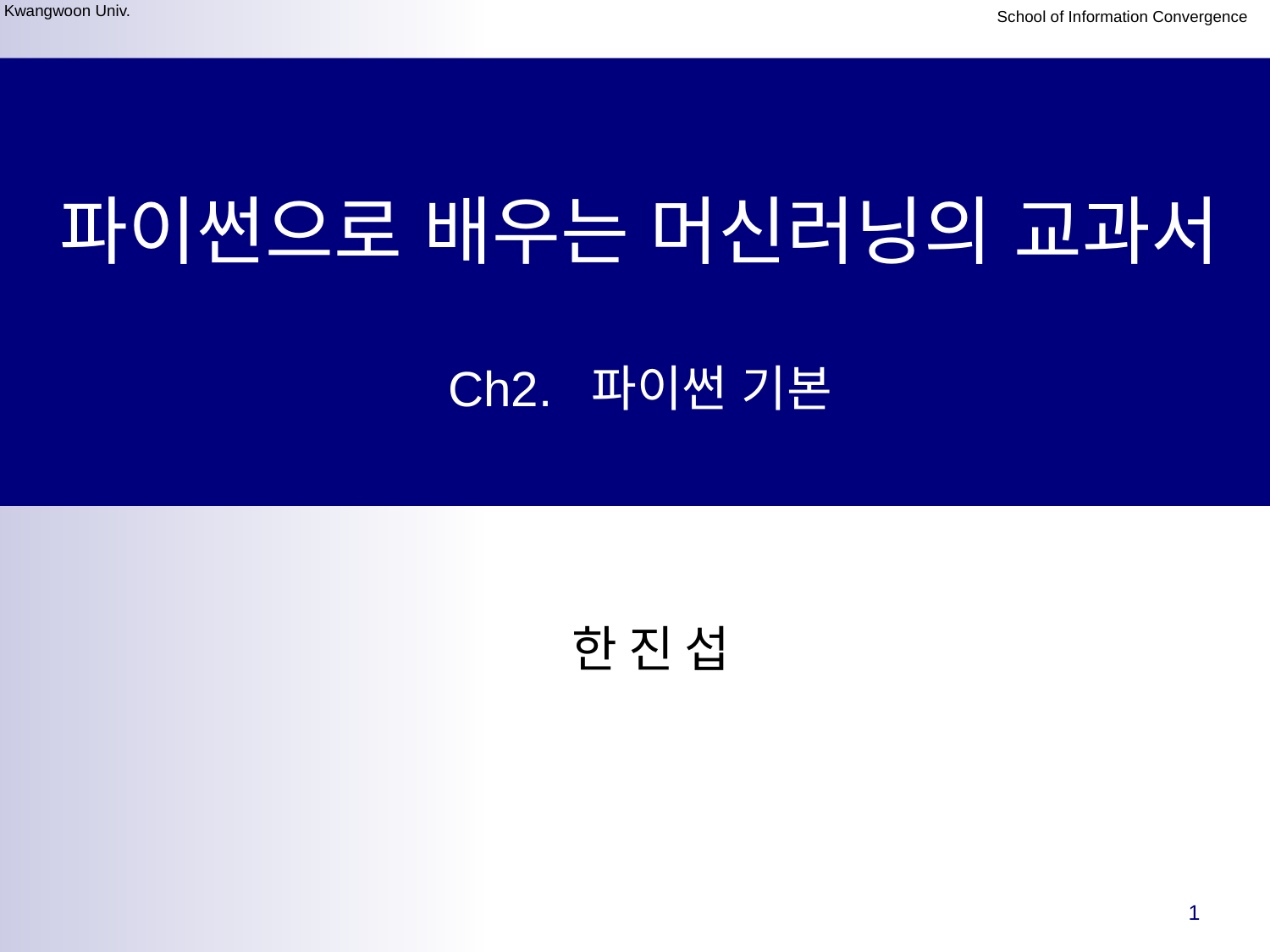

# 파이썬으로 배우는 머신러닝의 교과서
Ch2.  파이썬 기본
한 진 섭
1